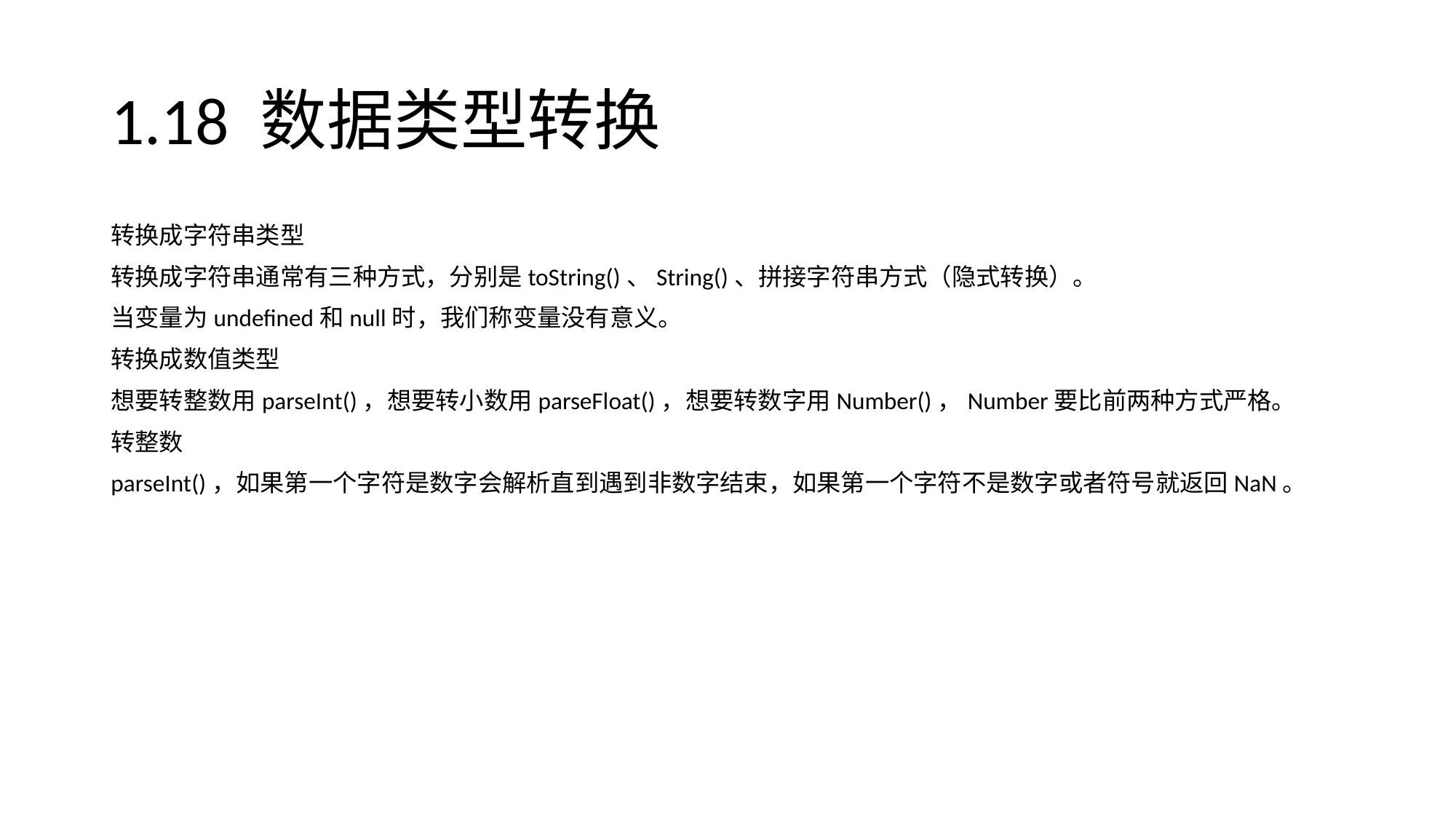

# 1.18 数据类型转换
转换成字符串类型
转换成字符串通常有三种方式，分别是toString()、String()、拼接字符串方式（隐式转换）。
当变量为undefined和null时，我们称变量没有意义。
转换成数值类型
想要转整数用parseInt()，想要转小数用parseFloat()，想要转数字用Number()，Number要比前两种方式严格。
转整数
parseInt()，如果第一个字符是数字会解析直到遇到非数字结束，如果第一个字符不是数字或者符号就返回NaN。